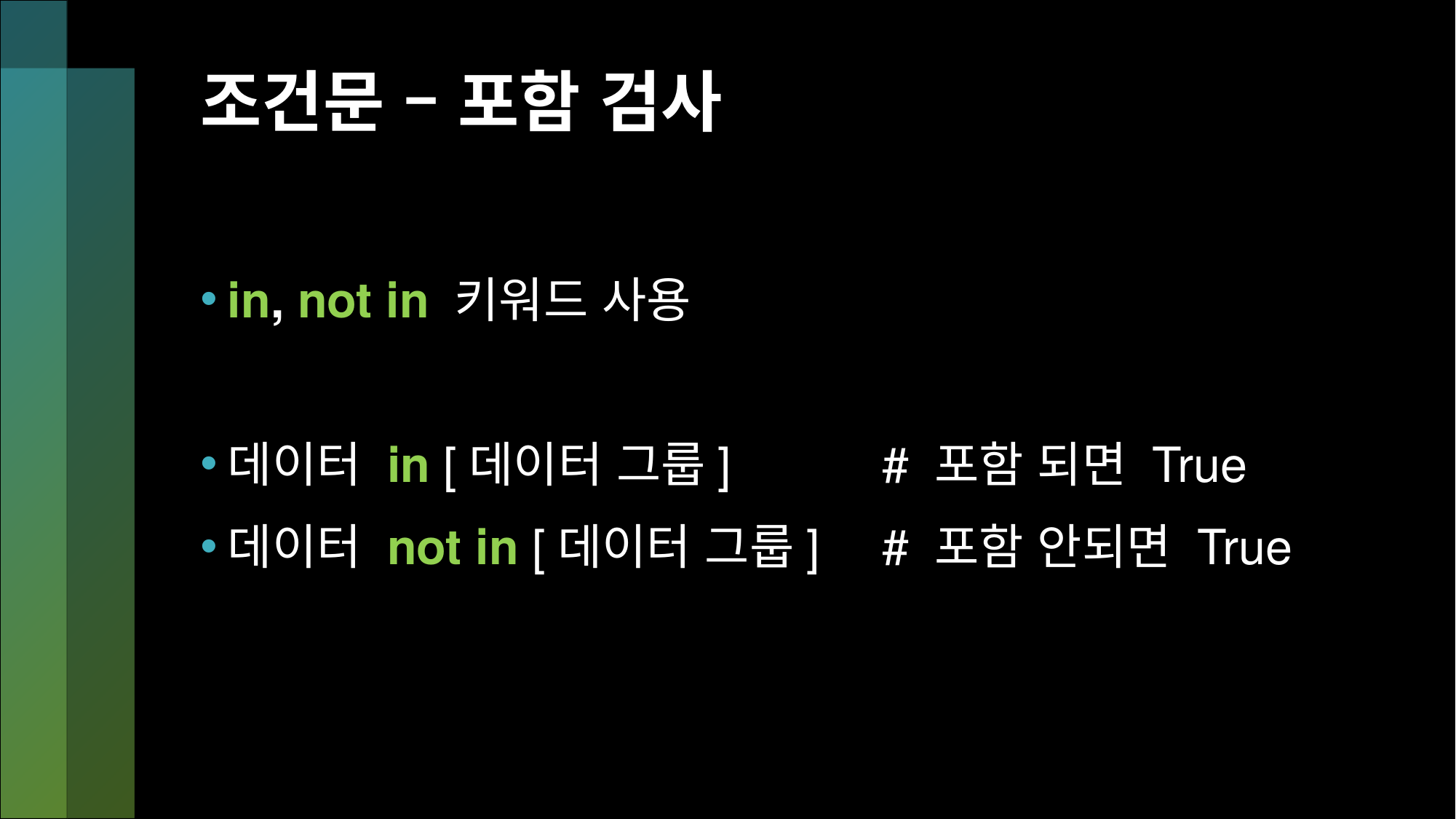

# 조건문 – 포함 검사
in, not in 키워드 사용

데이터 in [데이터 그룹]		# 포함 되면 True
데이터 not in [데이터 그룹]	# 포함 안되면 True